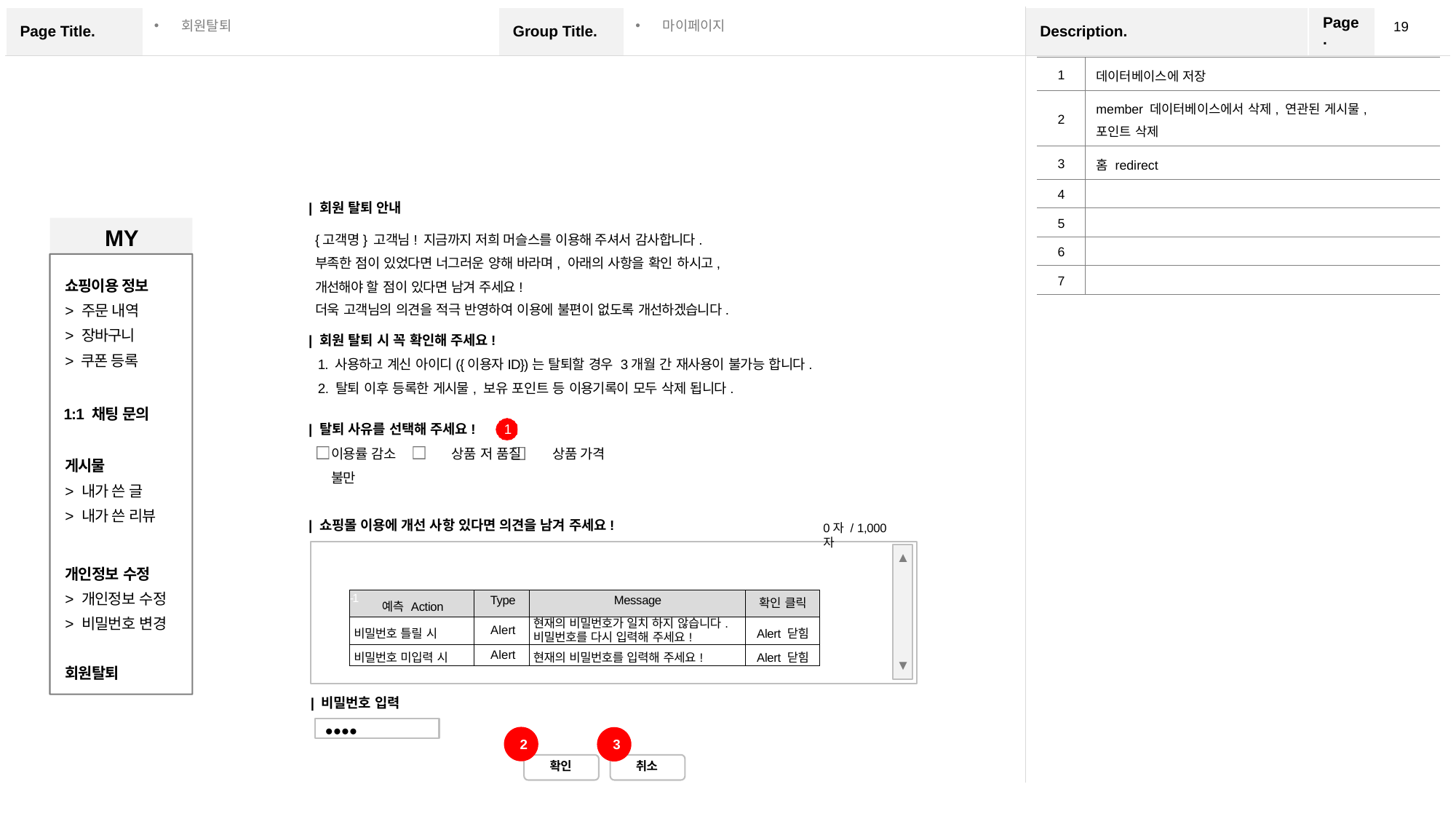

19
회원탈퇴
마이페이지
| 1 | 데이터베이스에 저장 |
| --- | --- |
| 2 | member 데이터베이스에서 삭제, 연관된 게시물, 포인트 삭제 |
| 3 | 홈 redirect |
| 4 |  |
| 5 |  |
| 6 |  |
| 7 |  |
| 회원 탈퇴 안내
{고객명} 고객님! 지금까지 저희 머슬스를 이용해 주셔서 감사합니다.
부족한 점이 있었다면 너그러운 양해 바라며, 아래의 사항을 확인 하시고,
개선해야 할 점이 있다면 남겨 주세요!
더욱 고객님의 의견을 적극 반영하여 이용에 불편이 없도록 개선하겠습니다.
| 회원 탈퇴 시 꼭 확인해 주세요!
1. 사용하고 계신 아이디({이용자ID})는 탈퇴할 경우 3개월 간 재사용이 불가능 합니다.
2. 탈퇴 이후 등록한 게시물, 보유 포인트 등 이용기록이 모두 삭제 됩니다.

MY
1

쇼핑이용 정보
> 주문 내역
> 장바구니
> 쿠폰 등록
1:1 채팅 문의
| 탈퇴 사유를 선택해 주세요!	1
이용률 감소	상품 저 품질	상품 가격 불만

게시물
> 내가 쓴 글
> 내가 쓴 리뷰
| 쇼핑몰 이용에 개선 사항 있다면 의견을 남겨 주세요!
0자 / 1,000자

▲
개인정보 수정
> 개인정보 수정
> 비밀번호 변경
5
| -1 예측 Action | Type | Message | 확인 클릭 |
| --- | --- | --- | --- |
| 비밀번호 틀릴 시 | Alert | 현재의 비밀번호가 일치 하지 않습니다. 비밀번호를 다시 입력해 주세요! | Alert 닫힘 |
| 비밀번호 미입력 시 | Alert | 현재의 비밀번호를 입력해 주세요! | Alert 닫힘 |
▼
회원탈퇴
| 비밀번호 입력
●●●●
4
2
3

확인
취소